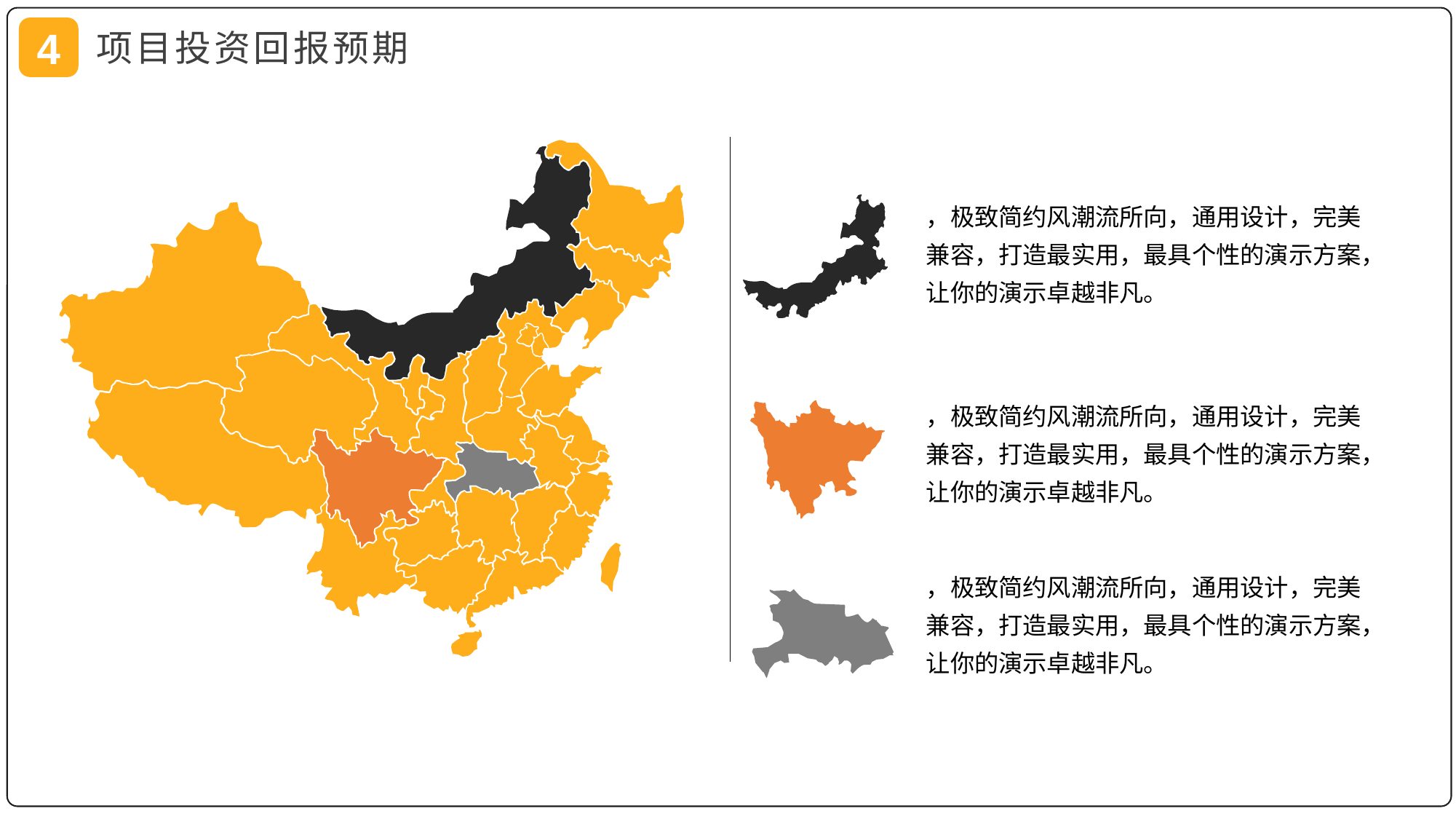

4
项目投资回报预期

，极致简约风潮流所向，通用设计，完美兼容，打造最实用，最具个性的演示方案，让你的演示卓越非凡。

，极致简约风潮流所向，通用设计，完美兼容，打造最实用，最具个性的演示方案，让你的演示卓越非凡。

，极致简约风潮流所向，通用设计，完美兼容，打造最实用，最具个性的演示方案，让你的演示卓越非凡。